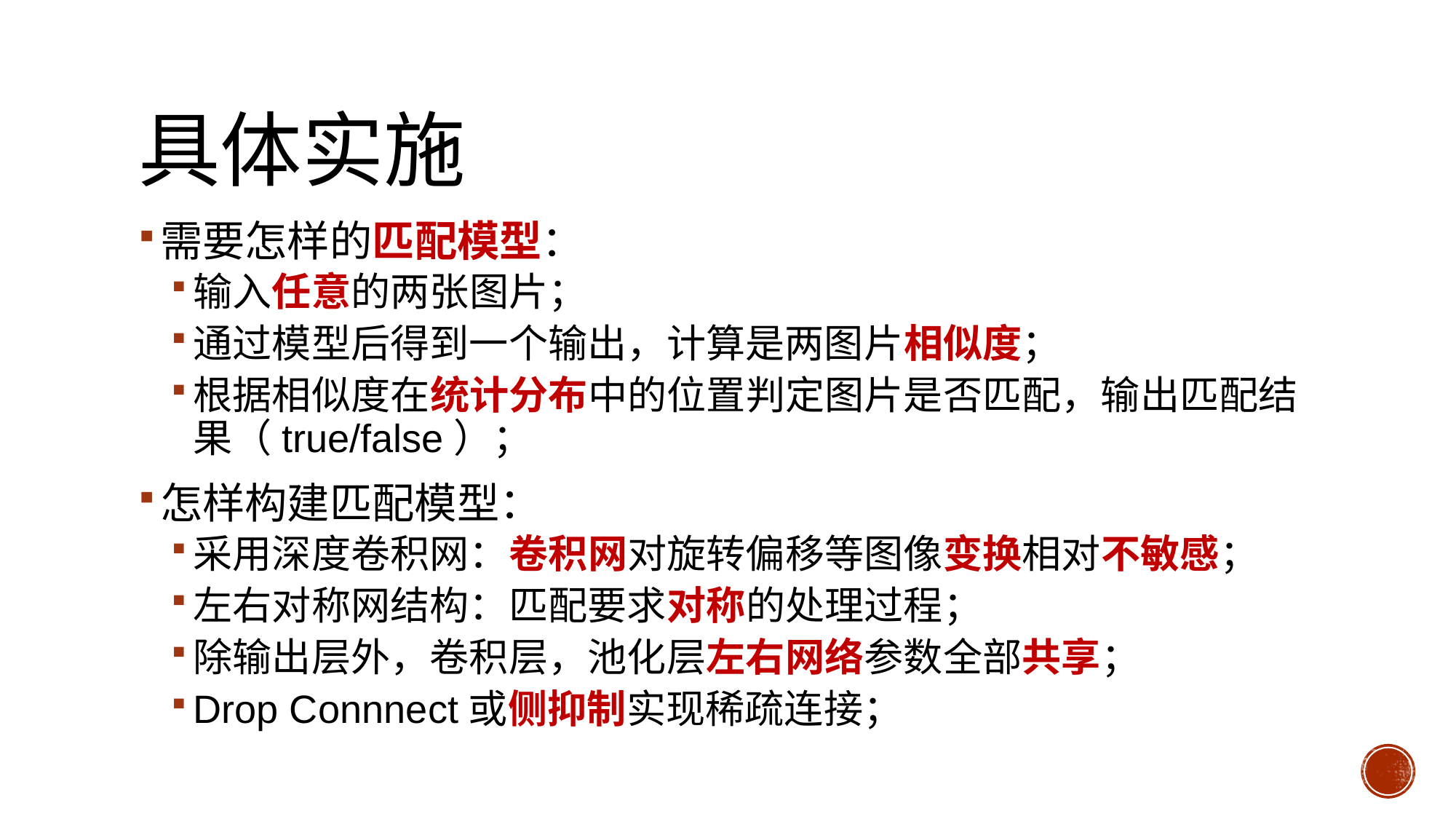

# 具体实施
需要怎样的匹配模型：
输入任意的两张图片；
通过模型后得到一个输出，计算是两图片相似度；
根据相似度在统计分布中的位置判定图片是否匹配，输出匹配结果（true/false）；
怎样构建匹配模型：
采用深度卷积网：卷积网对旋转偏移等图像变换相对不敏感；
左右对称网结构：匹配要求对称的处理过程；
除输出层外，卷积层，池化层左右网络参数全部共享；
Drop Connnect或侧抑制实现稀疏连接；